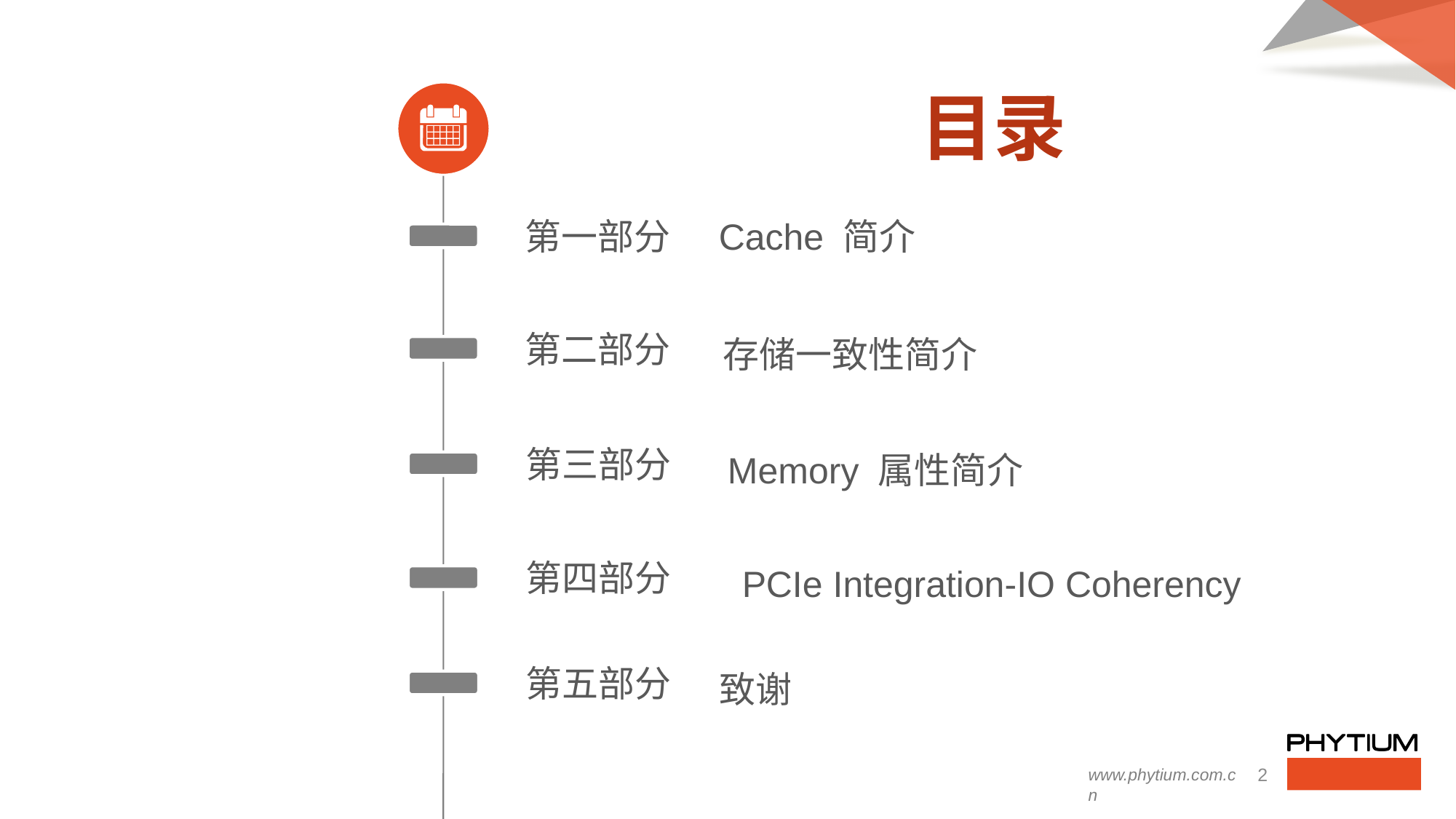

目录

第一部分
Cache 简介

第二部分
存储一致性简介

第三部分
Memory 属性简介

第四部分
PCIe Integration-IO Coherency

第五部分
致谢

2